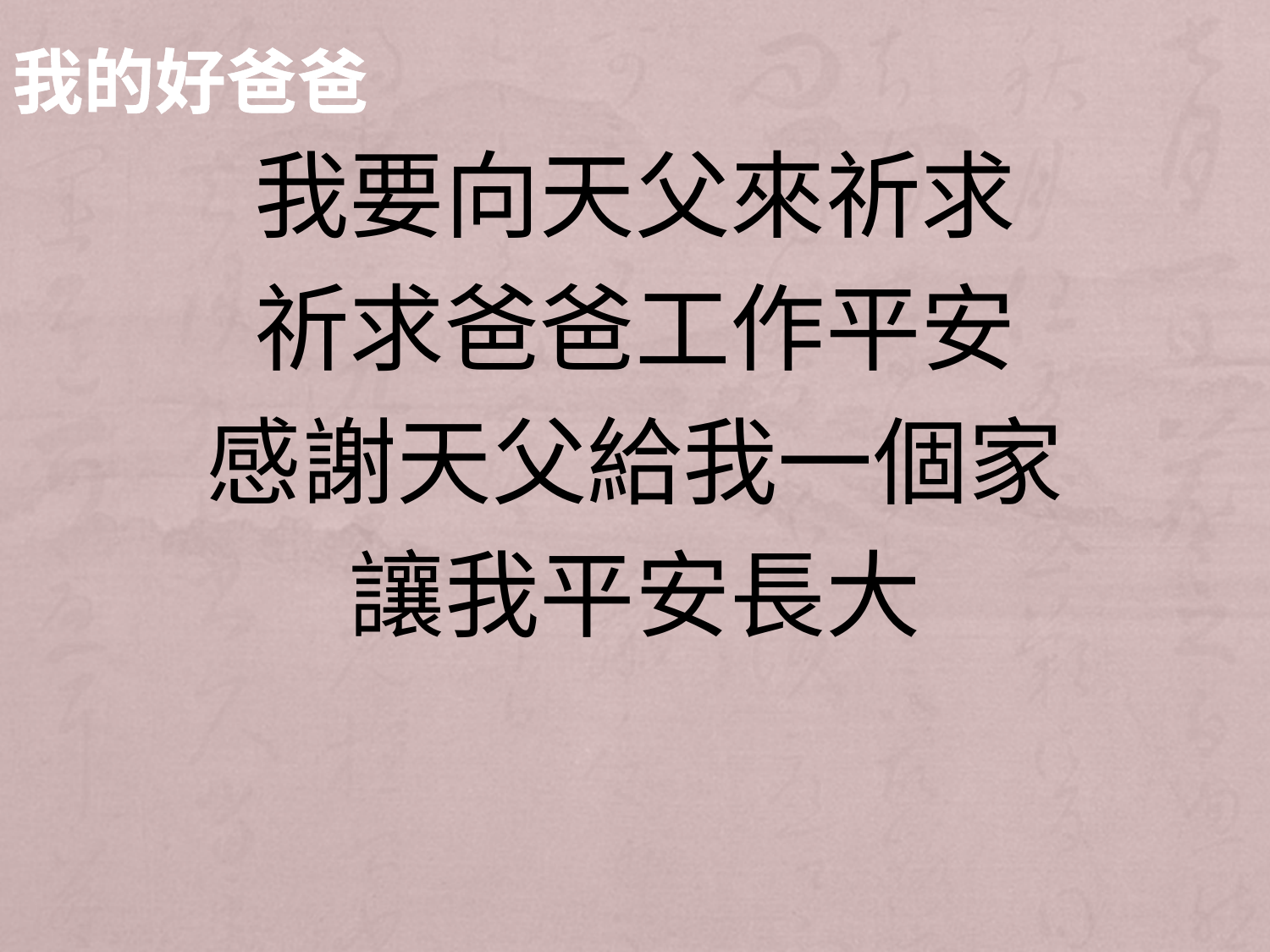

# 我的好爸爸
我要向天父來祈求
祈求爸爸工作平安
感謝天父給我一個家
讓我平安長大